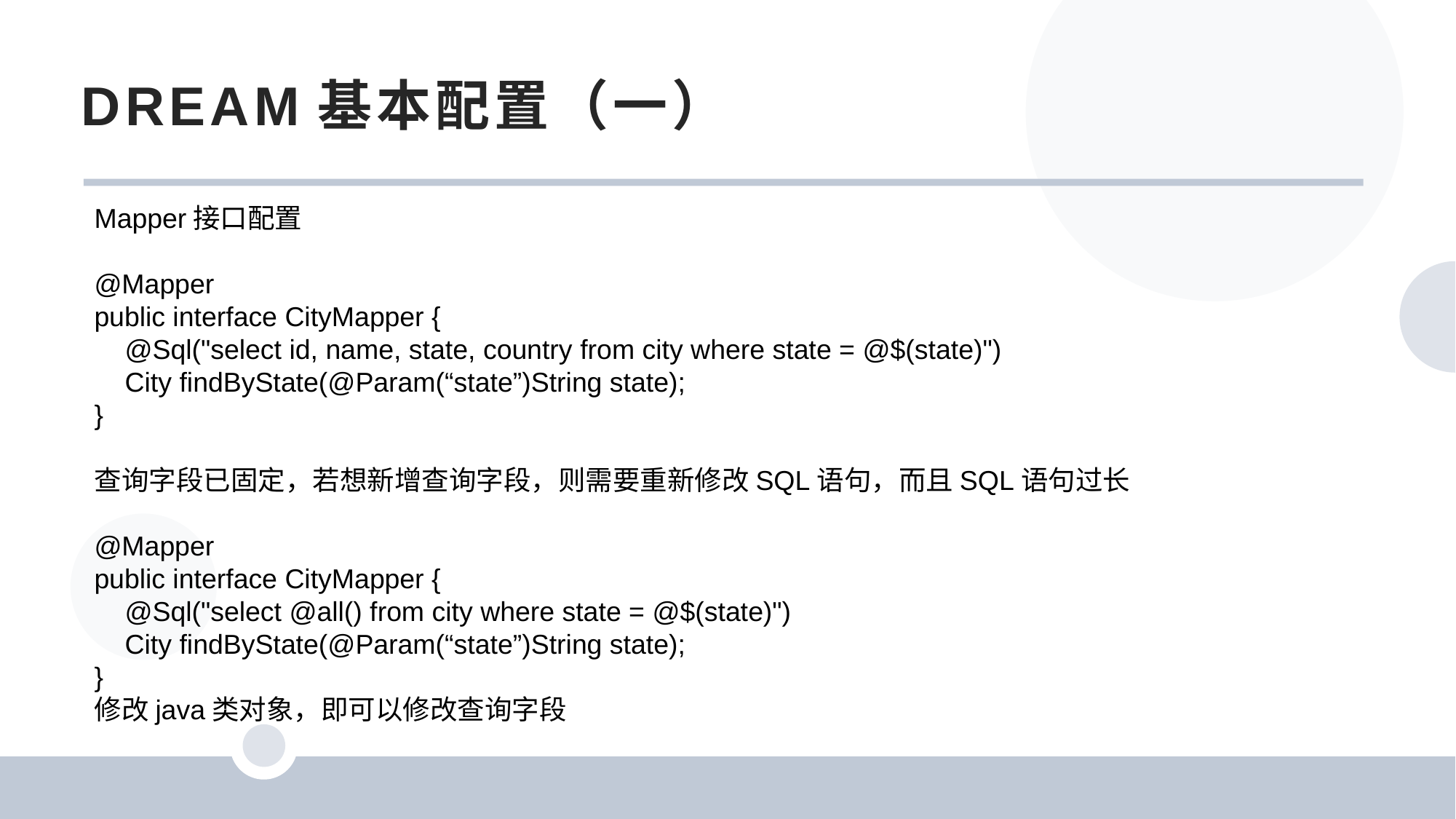

DREAM基本配置（一）

Mapper接口配置

@Mapper
public interface CityMapper {
    @Sql("select id, name, state, country from city where state = @$(state)")
    City findByState(@Param(“state”)String state);
}

查询字段已固定，若想新增查询字段，则需要重新修改SQL语句，而且SQL语句过长

@Mapper
public interface CityMapper {
    @Sql("select @all() from city where state = @$(state)")
    City findByState(@Param(“state”)String state);
}
修改java类对象，即可以修改查询字段